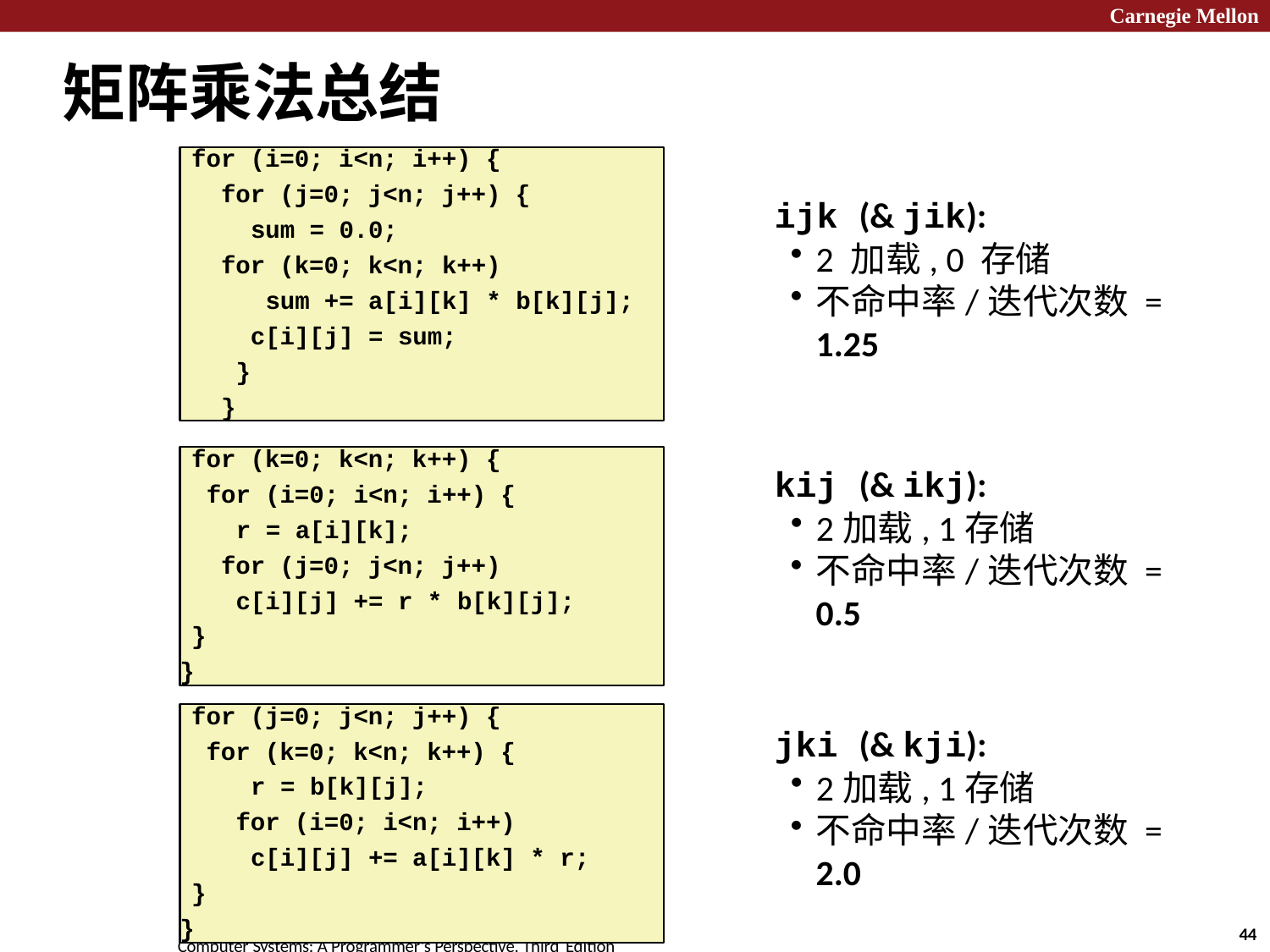

Carnegie Mellon
# 矩阵乘法总结
for (i=0; i<n; i++) {
for (j=0; j<n; j++) {  sum = 0.0;
for (k=0; k<n; k++)
sum += a[i][k] * b[k][j];  c[i][j] = sum;
}
}
ijk (& jik):
2 加载, 0 存储
不命中率/迭代次数 = 1.25
for (k=0; k<n; k++) {
for (i=0; i<n; i++) {  r = a[i][k];
for (j=0; j<n; j++)  c[i][j] += r * b[k][j];
}
}
kij (& ikj):
2加载, 1存储
不命中率/迭代次数 = 0.5

Computer Systems: A Programmer’s Perspective, Third Edition
for (j=0; j<n; j++) {
for (k=0; k<n; k++) {  r = b[k][j];
for (i=0; i<n; i++)  c[i][j] += a[i][k] * r;
}
}
jki (& kji):
2加载, 1存储
不命中率/迭代次数 = 2.0
44